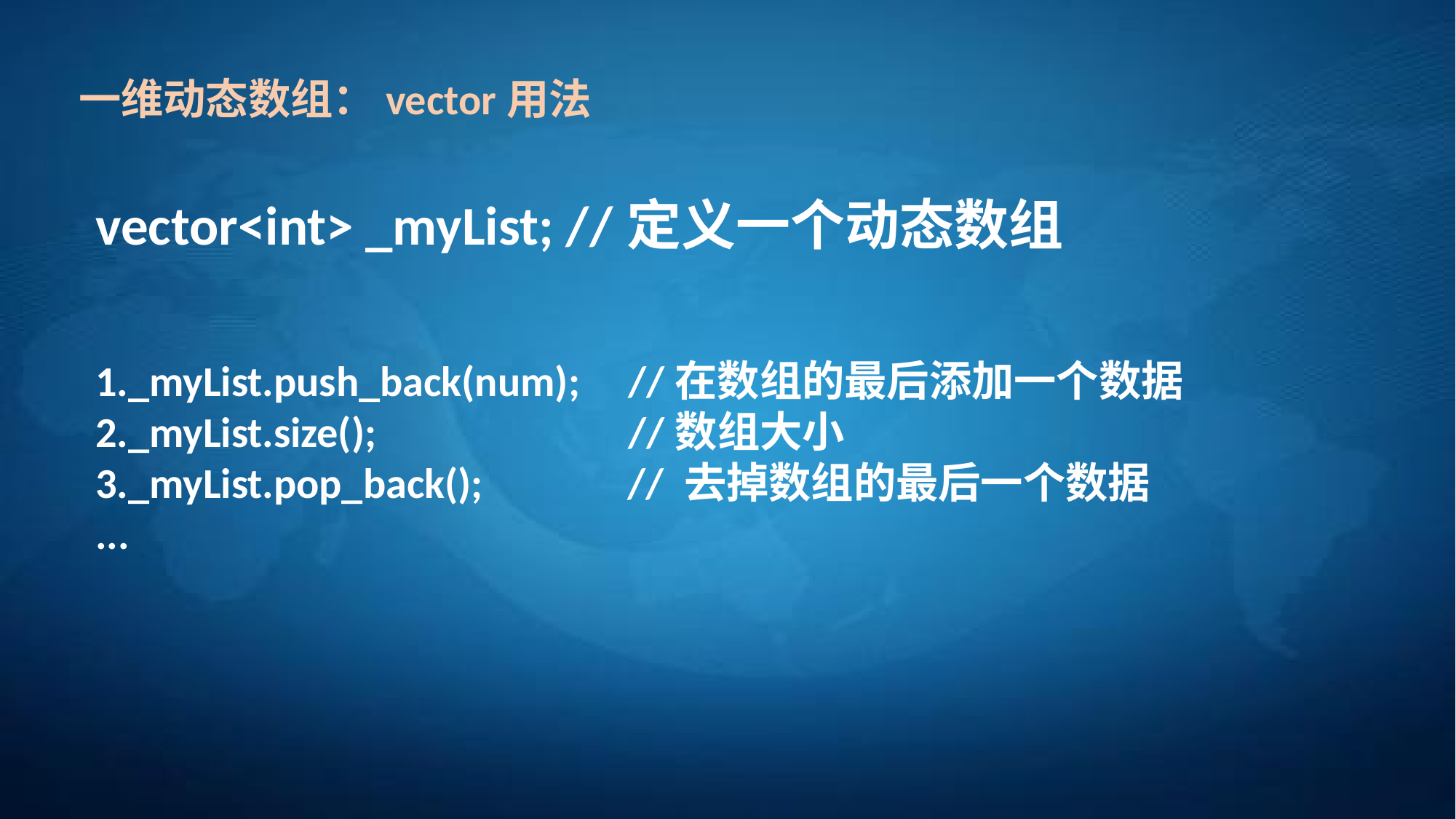

一维动态数组：vector用法
vector<int> _myList; //定义一个动态数组
1._myList.push_back(num);     //在数组的最后添加一个数据
2._myList.size();      	          //数组大小
3._myList.pop_back();               // 去掉数组的最后一个数据
...